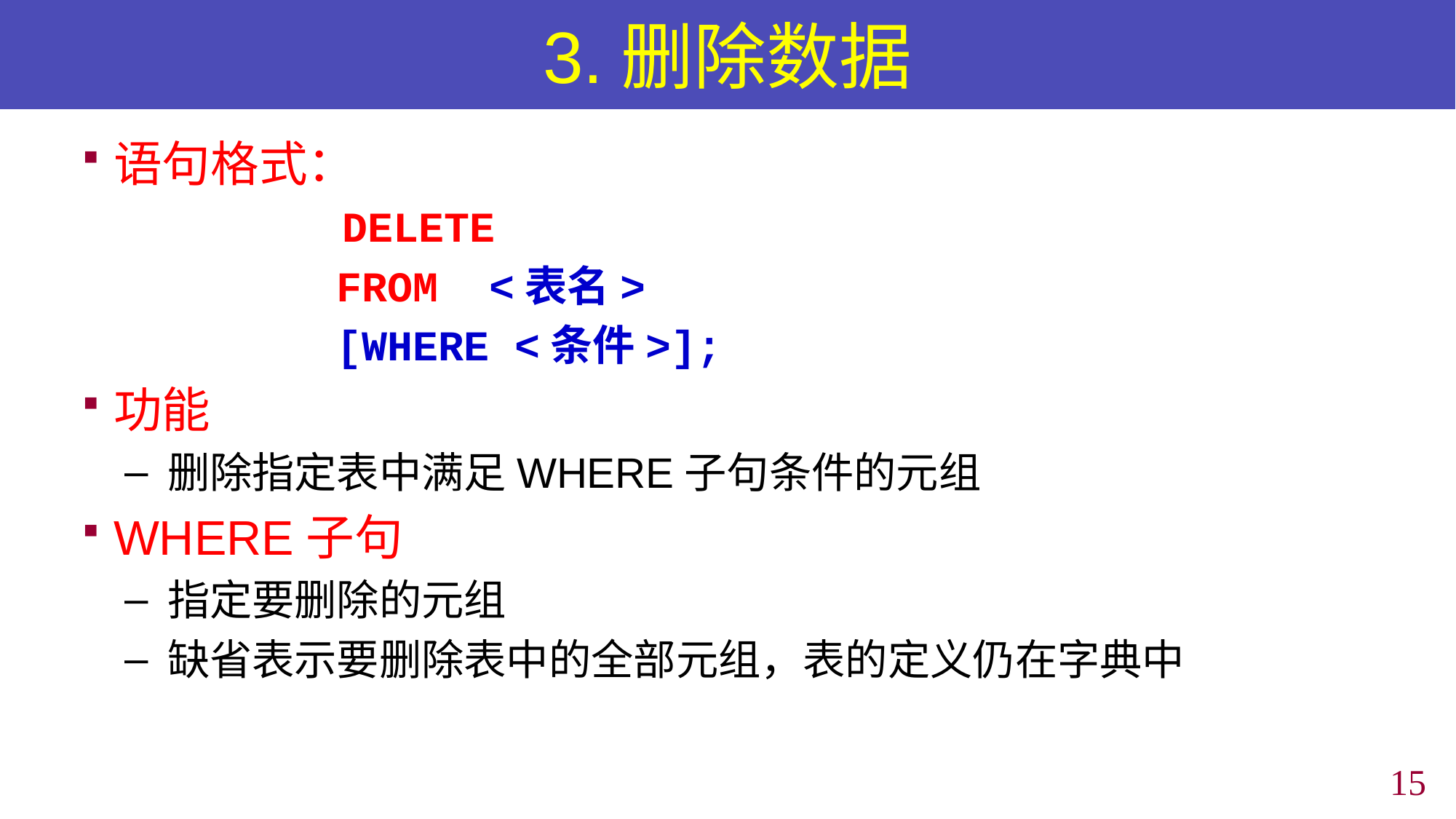

# 3.删除数据
语句格式：
                      DELETE
          FROM  <表名>
          [WHERE <条件>];
功能
删除指定表中满足WHERE子句条件的元组
WHERE子句
指定要删除的元组
缺省表示要删除表中的全部元组，表的定义仍在字典中
15